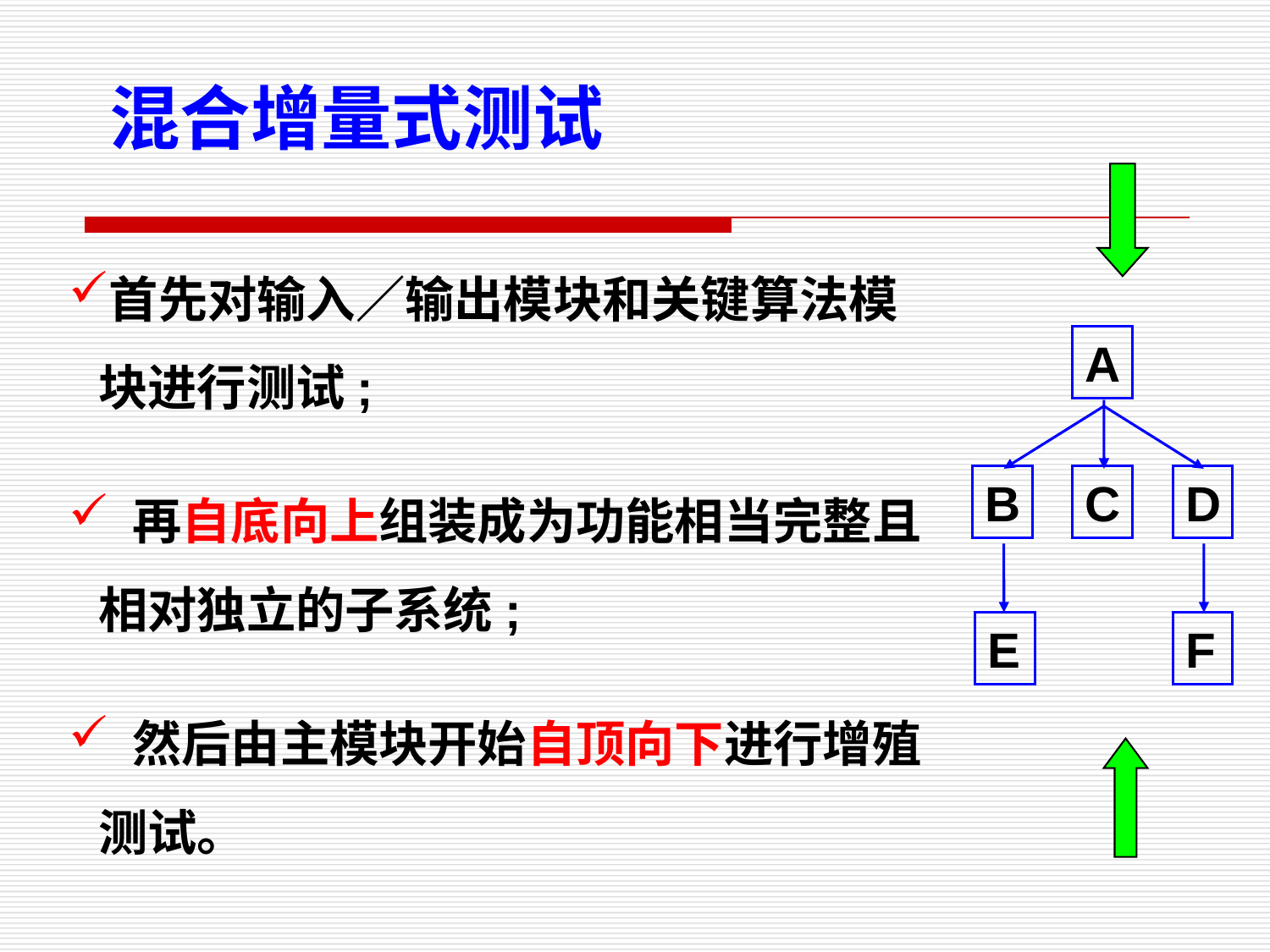

混合增量式测试

首先对输入／输出模块和关键算法模块进行测试;
 再自底向上组装成为功能相当完整且相对独立的子系统;
 然后由主模块开始自顶向下进行增殖测试。
A

B
C
D

E
F